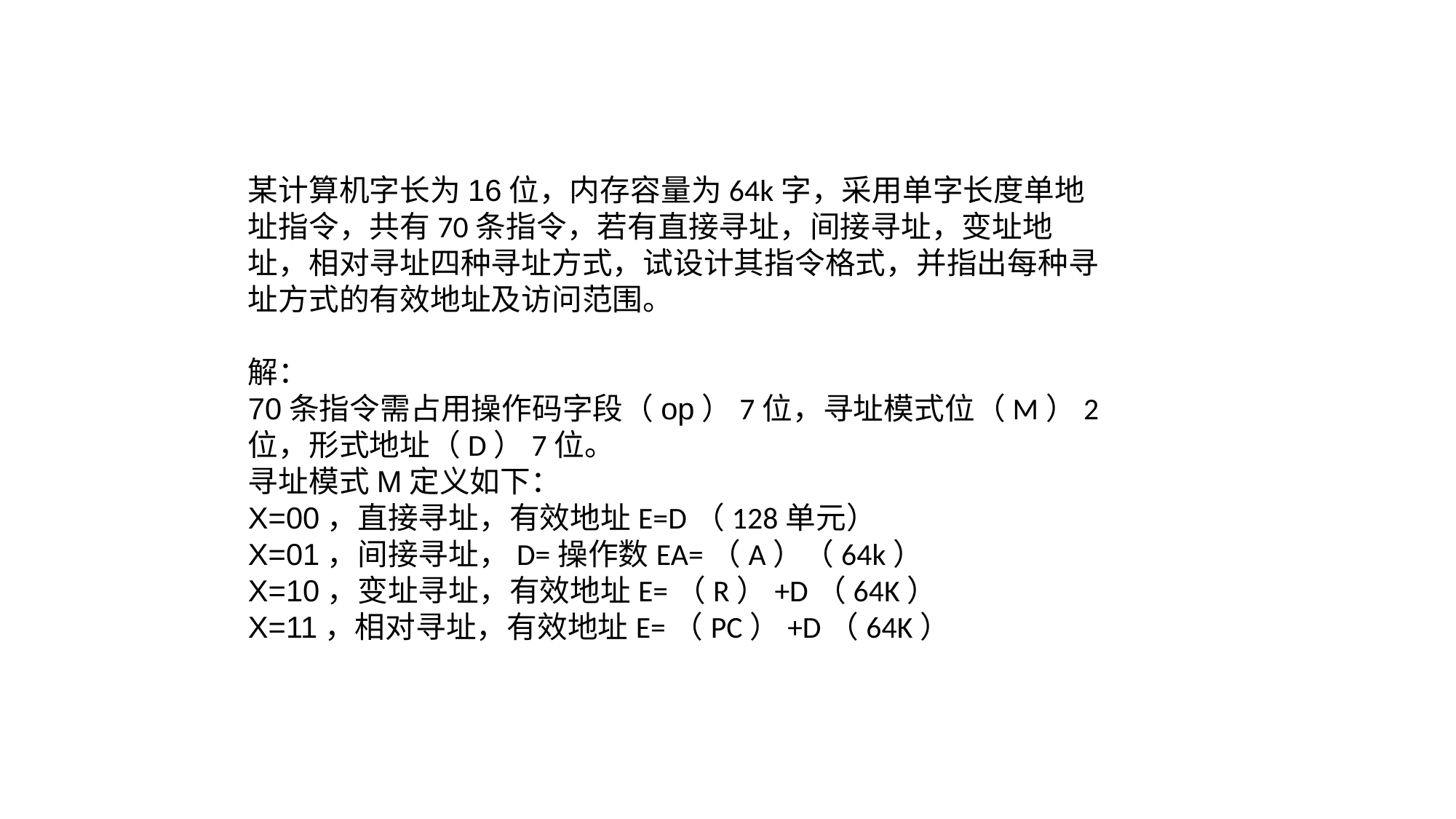

某计算机字长为16位，内存容量为64k字，采用单字长度单地址指令，共有70条指令，若有直接寻址，间接寻址，变址地址，相对寻址四种寻址方式，试设计其指令格式，并指出每种寻址方式的有效地址及访问范围。 解：
70条指令需占用操作码字段（op）7位，寻址模式位（M）2位，形式地址（D）7位。寻址模式M定义如下：
X=00，直接寻址，有效地址E=D（128单元）
X=01，间接寻址，D=操作数EA=（A）（64k）
X=10，变址寻址，有效地址E=（R）+D（64K）
X=11，相对寻址，有效地址E=（PC）+D（64K）